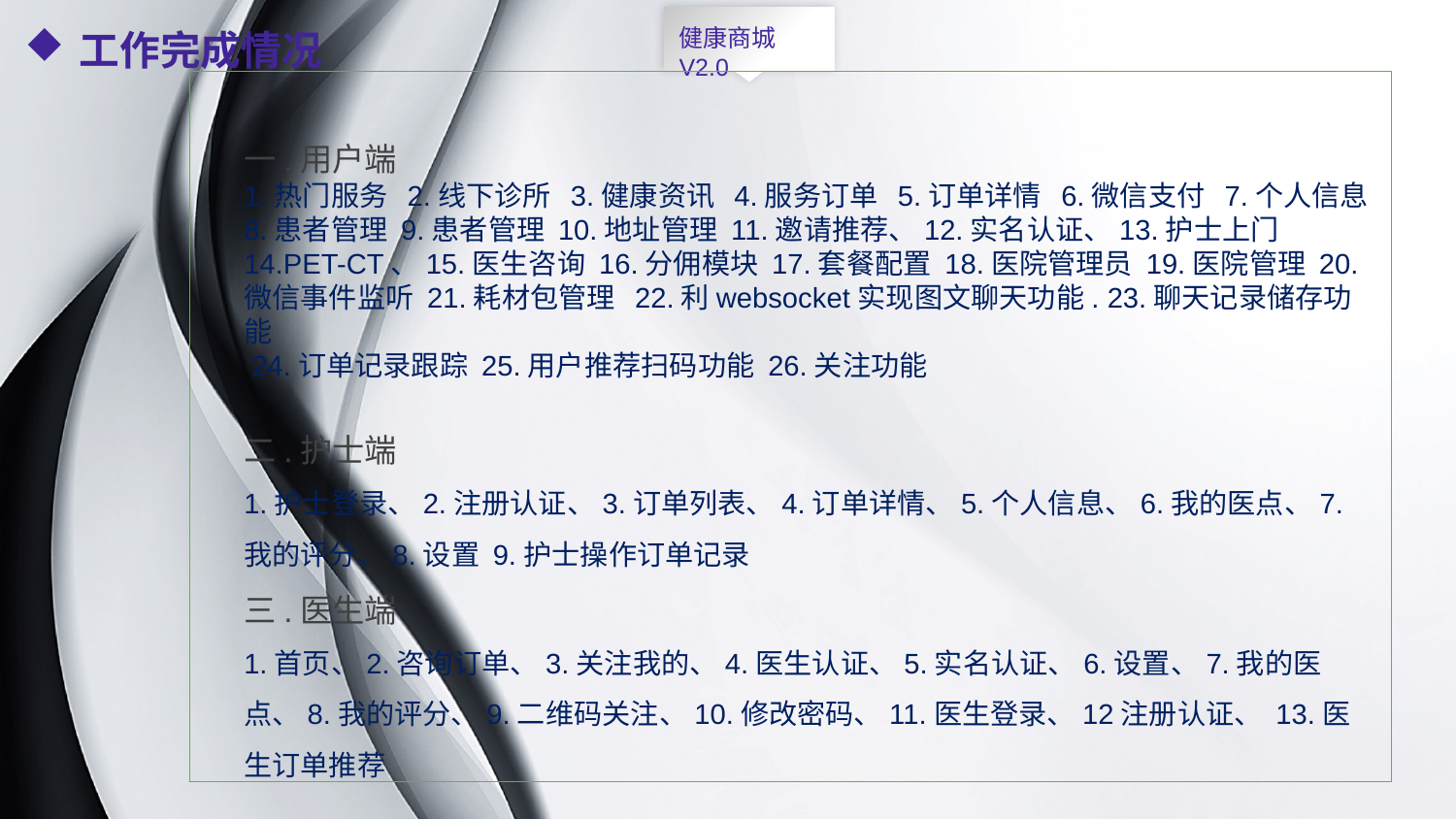

健康商城V2.0
工作完成情况

一.用户端
1.热门服务  2.线下诊所  3.健康资讯  4.服务订单  5.订单详情  6.微信支付  7.个人信息  8.患者管理 9.患者管理 10.地址管理 11.邀请推荐、12.实名认证、13.护士上门 14.PET-CT、15.医生咨询 16.分佣模块 17.套餐配置 18.医院管理员 19.医院管理 20.微信事件监听 21.耗材包管理  22.利websocket实现图文聊天功能. 23.聊天记录储存功能
 24.订单记录跟踪 25.用户推荐扫码功能 26.关注功能

二.护士端
1.护士登录、2.注册认证、3.订单列表、4.订单详情、5.个人信息、6.我的医点、7.我的评分、8.设置 9.护士操作订单记录
三.医生端
1.首页、2.咨询订单、3.关注我的、4.医生认证、5.实名认证、6.设置、7.我的医点、8.我的评分、9.二维码关注、10.修改密码、11.医生登录、12注册认证、 13.医生订单推荐